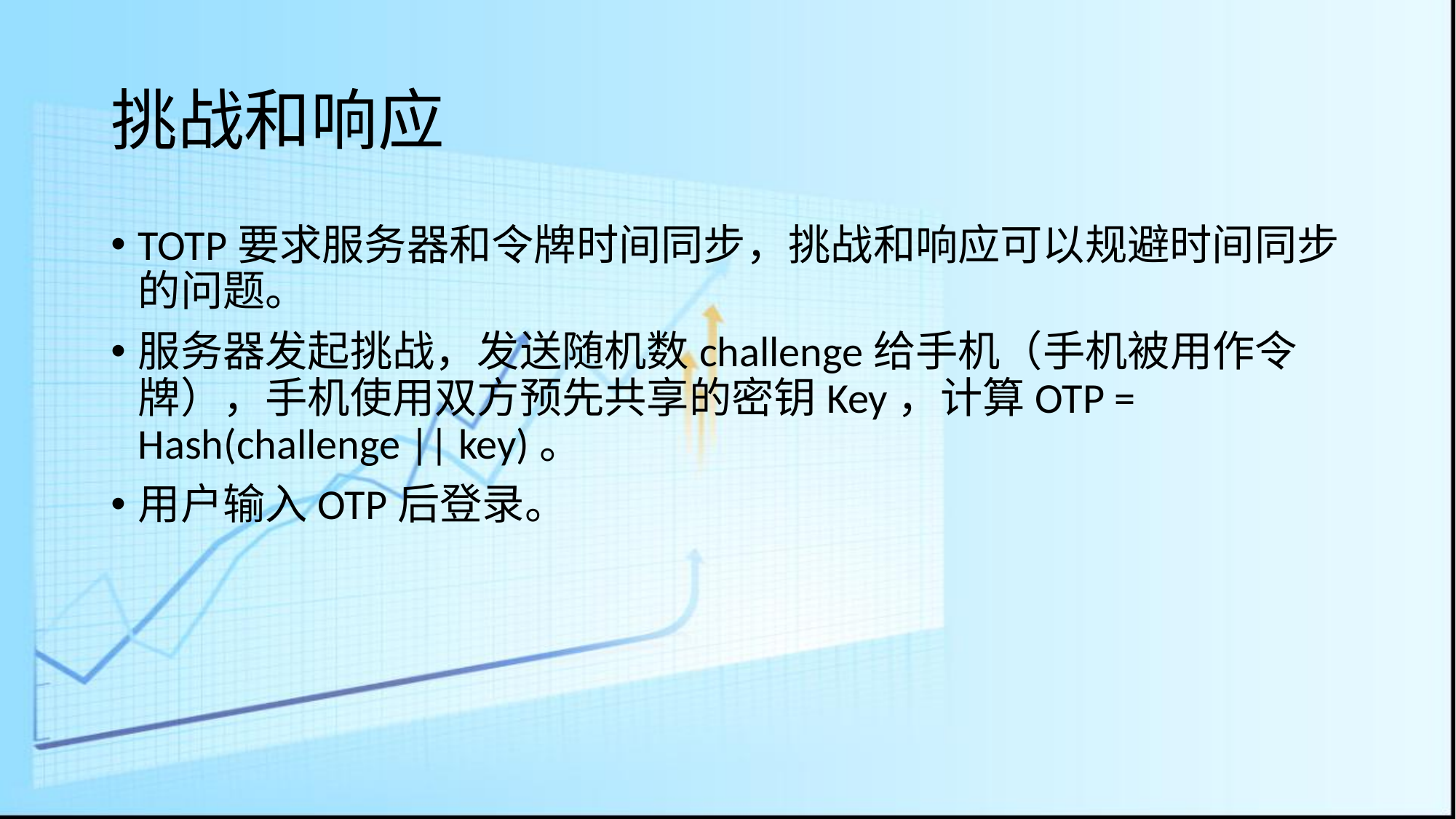

# 挑战和响应
TOTP要求服务器和令牌时间同步，挑战和响应可以规避时间同步的问题。
服务器发起挑战，发送随机数challenge给手机（手机被用作令牌），手机使用双方预先共享的密钥Key，计算OTP = Hash(challenge || key)。
用户输入OTP后登录。